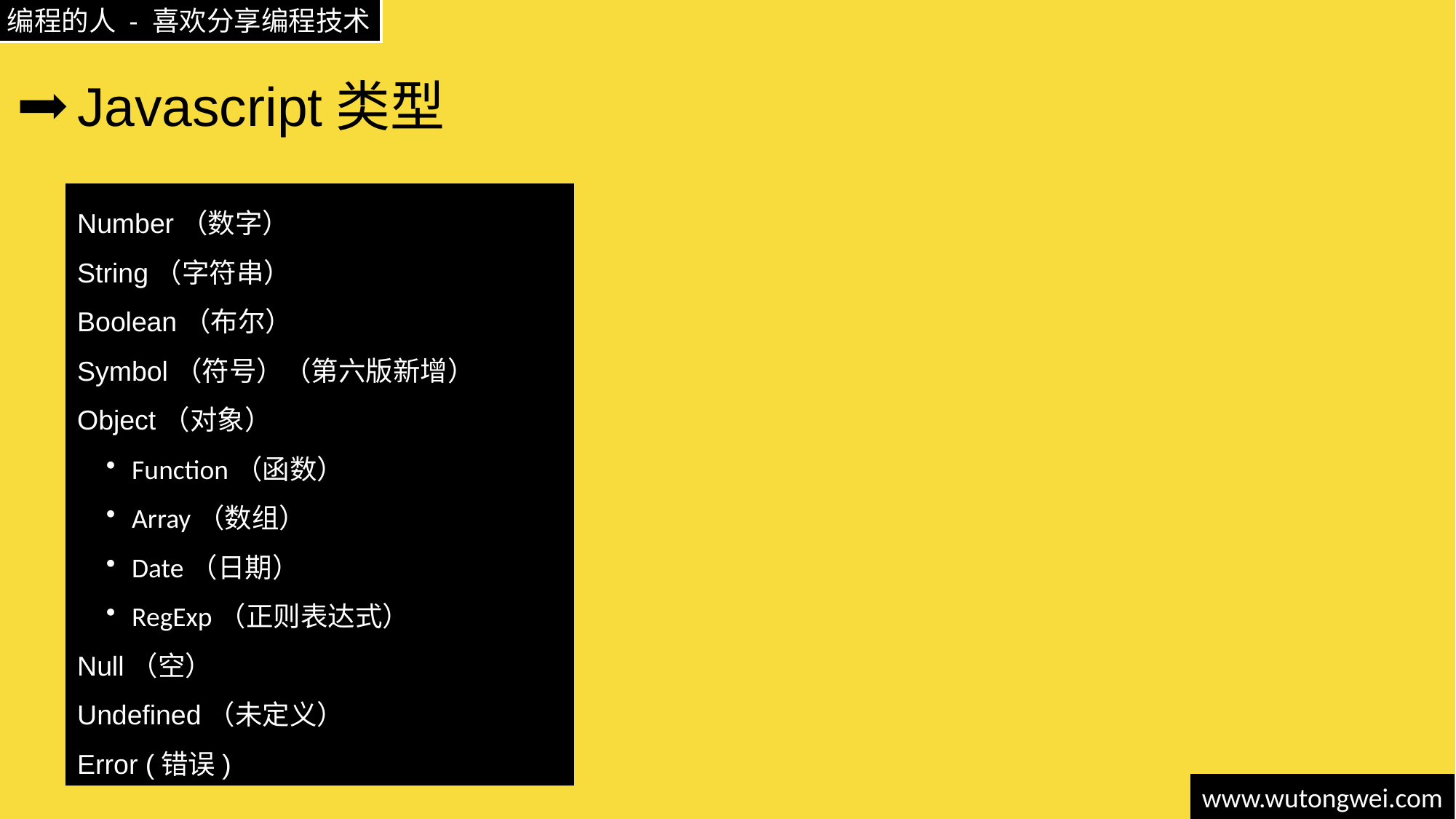

# Javascript类型
Number（数字）
String（字符串）
Boolean（布尔）
Symbol（符号）（第六版新增）
Object（对象）
Function（函数）
Array（数组）
Date（日期）
RegExp（正则表达式）
Null（空）
Undefined（未定义）
Error (错误)